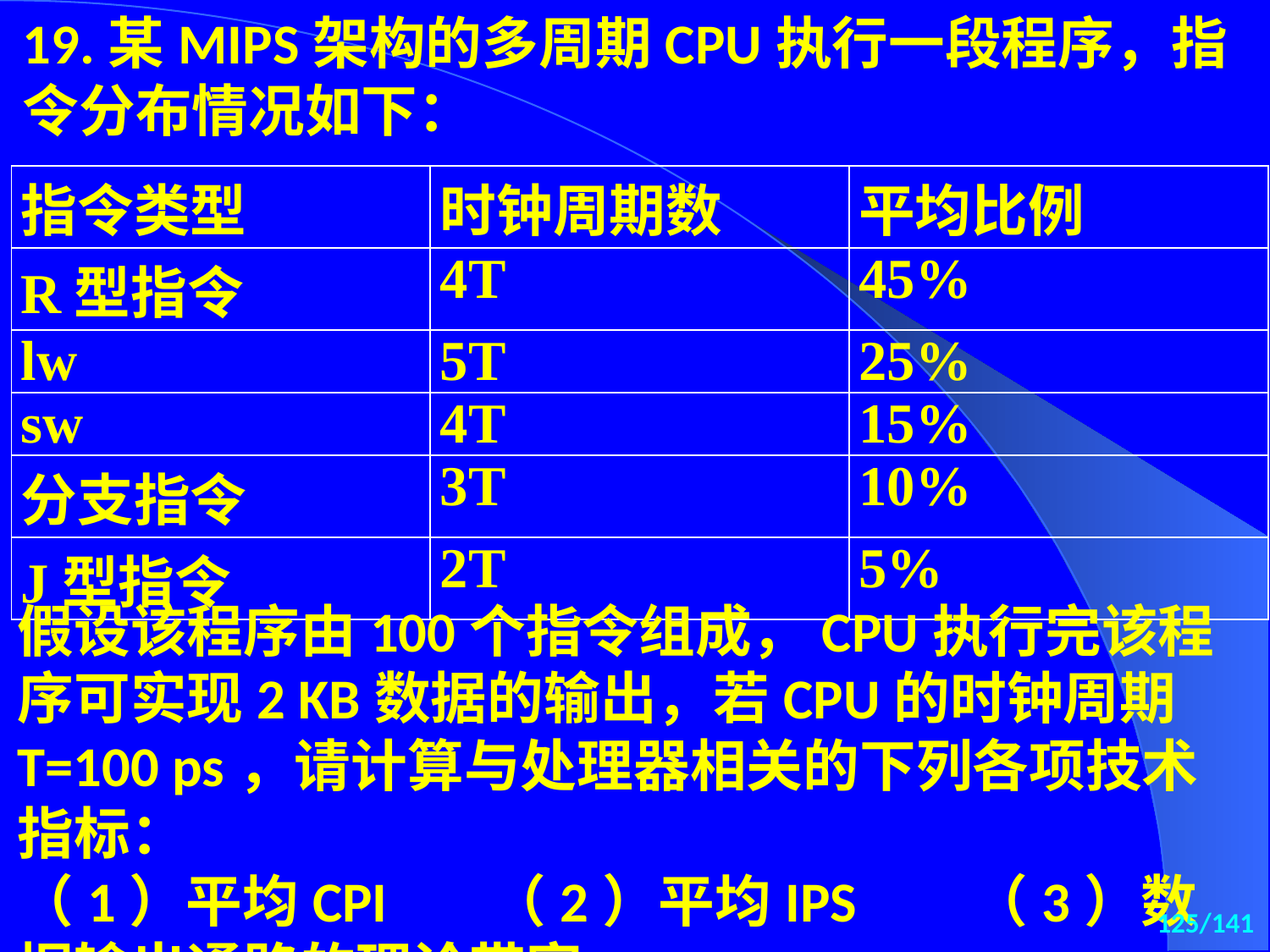

19.某MIPS架构的多周期CPU执行一段程序，指令分布情况如下：
| 指令类型 | 时钟周期数 | 平均比例 |
| --- | --- | --- |
| R型指令 | 4T | 45% |
| lw | 5T | 25% |
| sw | 4T | 15% |
| 分支指令 | 3T | 10% |
| J型指令 | 2T | 5% |
假设该程序由100个指令组成，CPU执行完该程序可实现2 KB数据的输出，若CPU的时钟周期T=100 ps，请计算与处理器相关的下列各项技术指标：
（1）平均CPI       （2）平均IPS        （3）数据输出通路的理论带宽
125/141